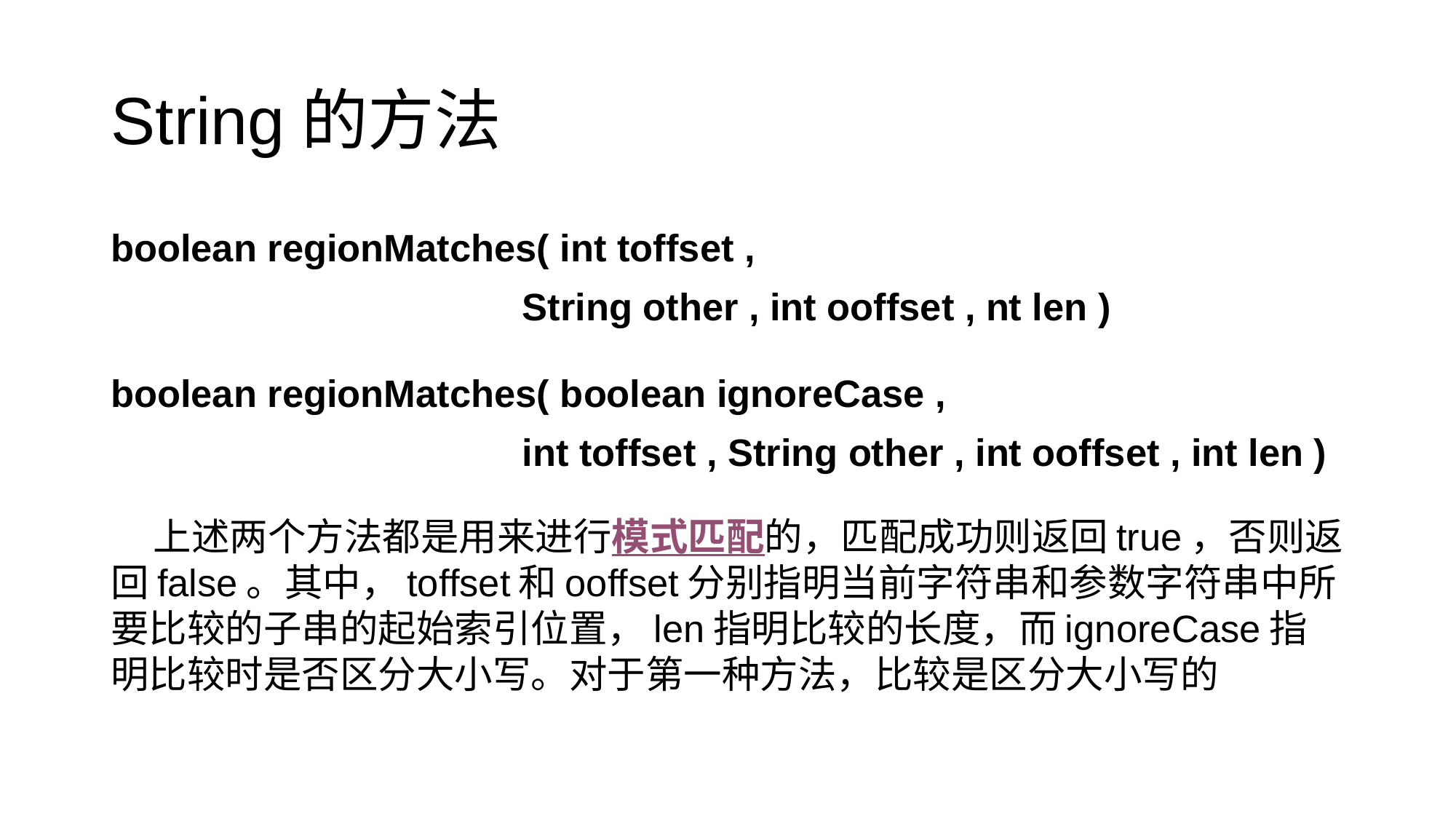

# String的方法
boolean regionMatches( int toffset ,
                                       String other , int ooffset , nt len )

boolean regionMatches( boolean ignoreCase ,
                                       int toffset , String other , int ooffset , int len )

    上述两个方法都是用来进行模式匹配的，匹配成功则返回true，否则返回false。其中，toffset和ooffset分别指明当前字符串和参数字符串中所要比较的子串的起始索引位置，len指明比较的长度，而ignoreCase指明比较时是否区分大小写。对于第一种方法，比较是区分大小写的